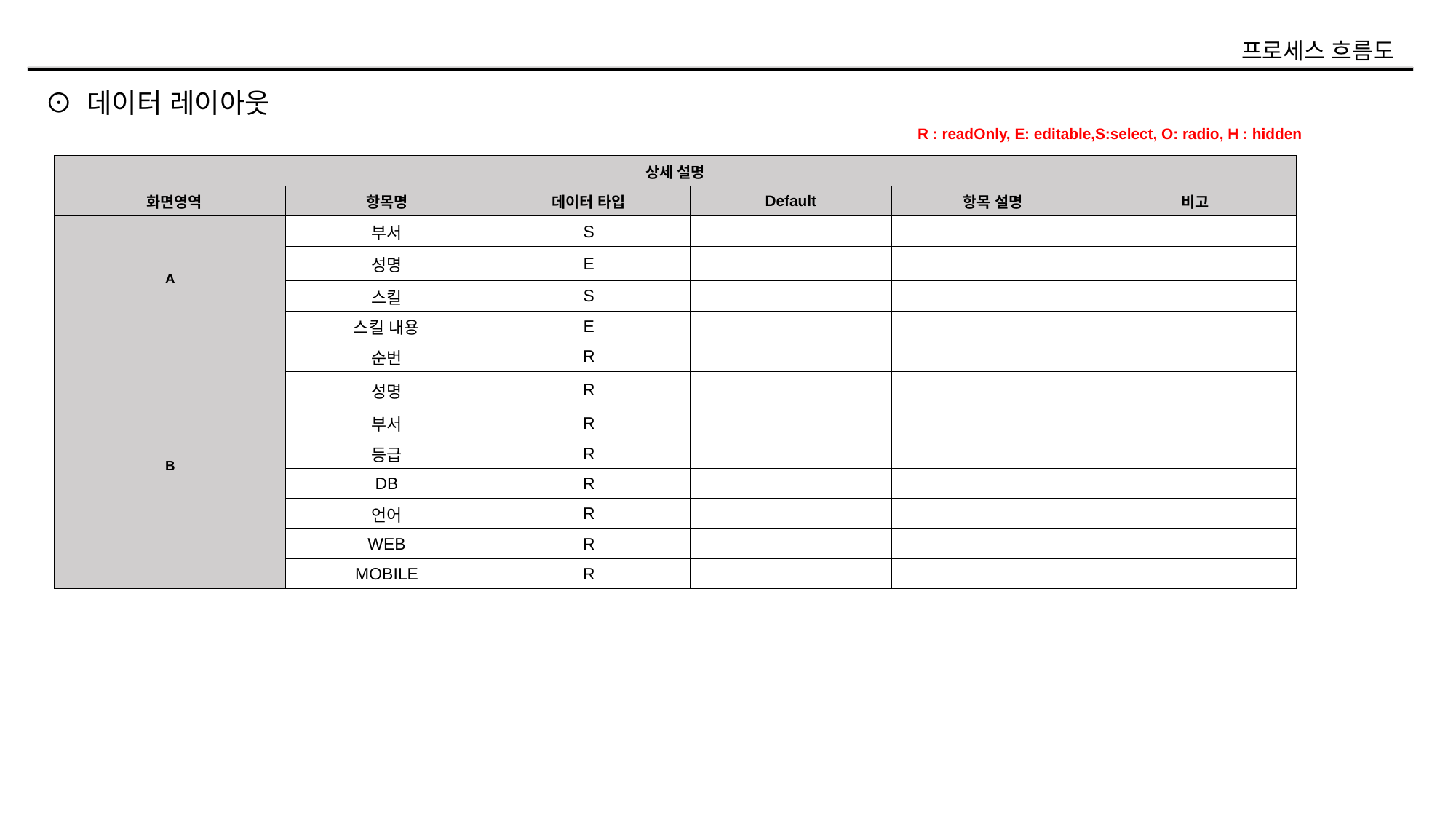

프로세스 흐름도

⊙ 데이터 레이아웃
R : readOnly, E: editable,S:select, O: radio, H : hidden
| 상세 설명 |  |  |  |  |  |
| --- | --- | --- | --- | --- | --- |
| 화면영역 | 항목명 | 데이터 타입 | Default | 항목 설명 | 비고 |
| A | 부서 | S |  |  |  |
|  | 성명 | E |  |  |  |
|  | 스킬 | S |  |  |  |
|  | 스킬 내용 | E |  |  |  |
| B | 순번 | R |  |  |  |
|  | 성명 | R |  |  |  |
|  | 부서 | R |  |  |  |
|  | 등급 | R |  |  |  |
|  | DB | R |  |  |  |
|  | 언어 | R |  |  |  |
|  | WEB | R |  |  |  |
|  | MOBILE | R |  |  |  |